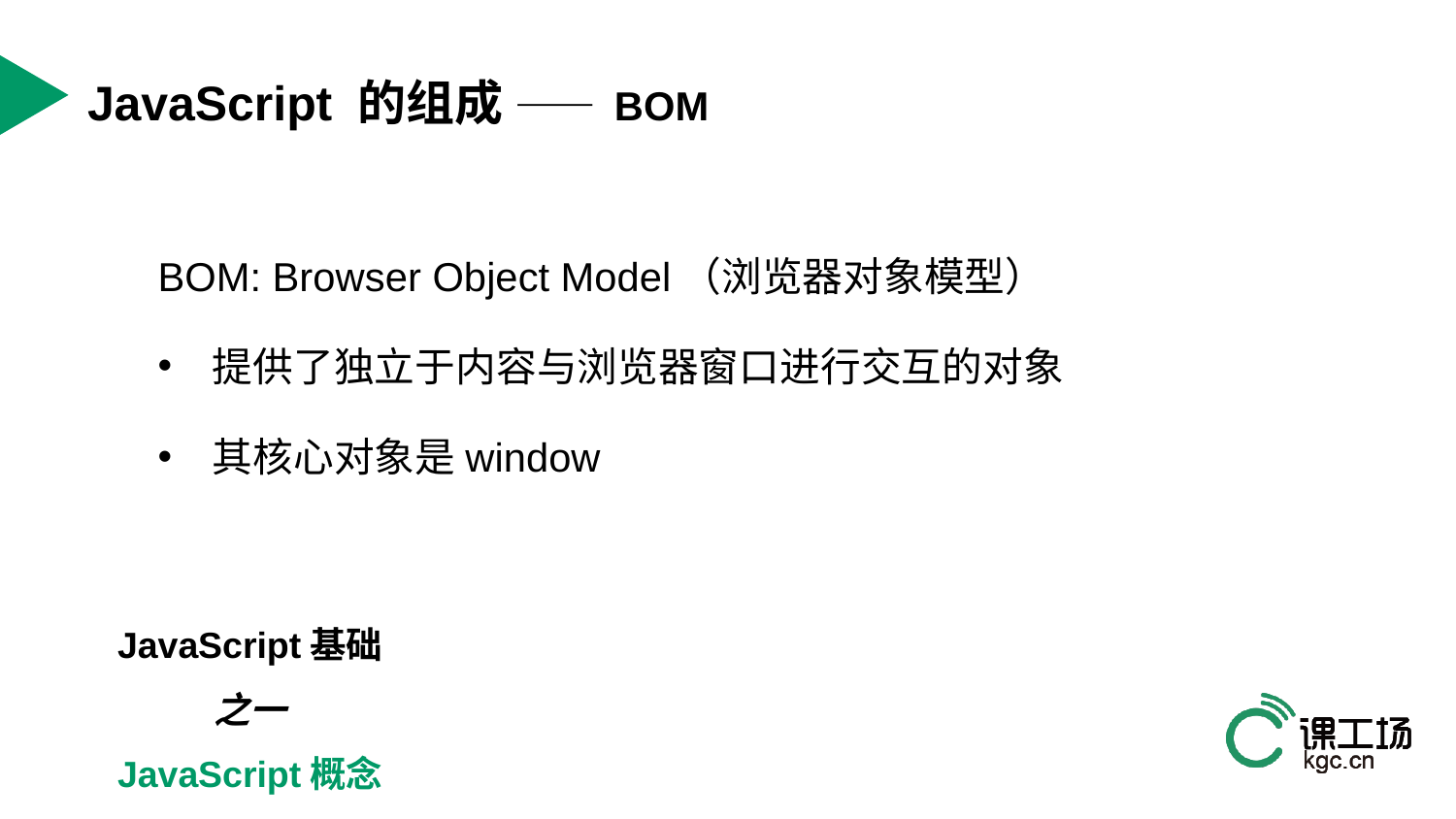

# JavaScript 的组成 —— BOM
BOM: Browser Object Model（浏览器对象模型）
提供了独立于内容与浏览器窗口进行交互的对象
其核心对象是window

JavaScript基础
之一
JavaScript概念